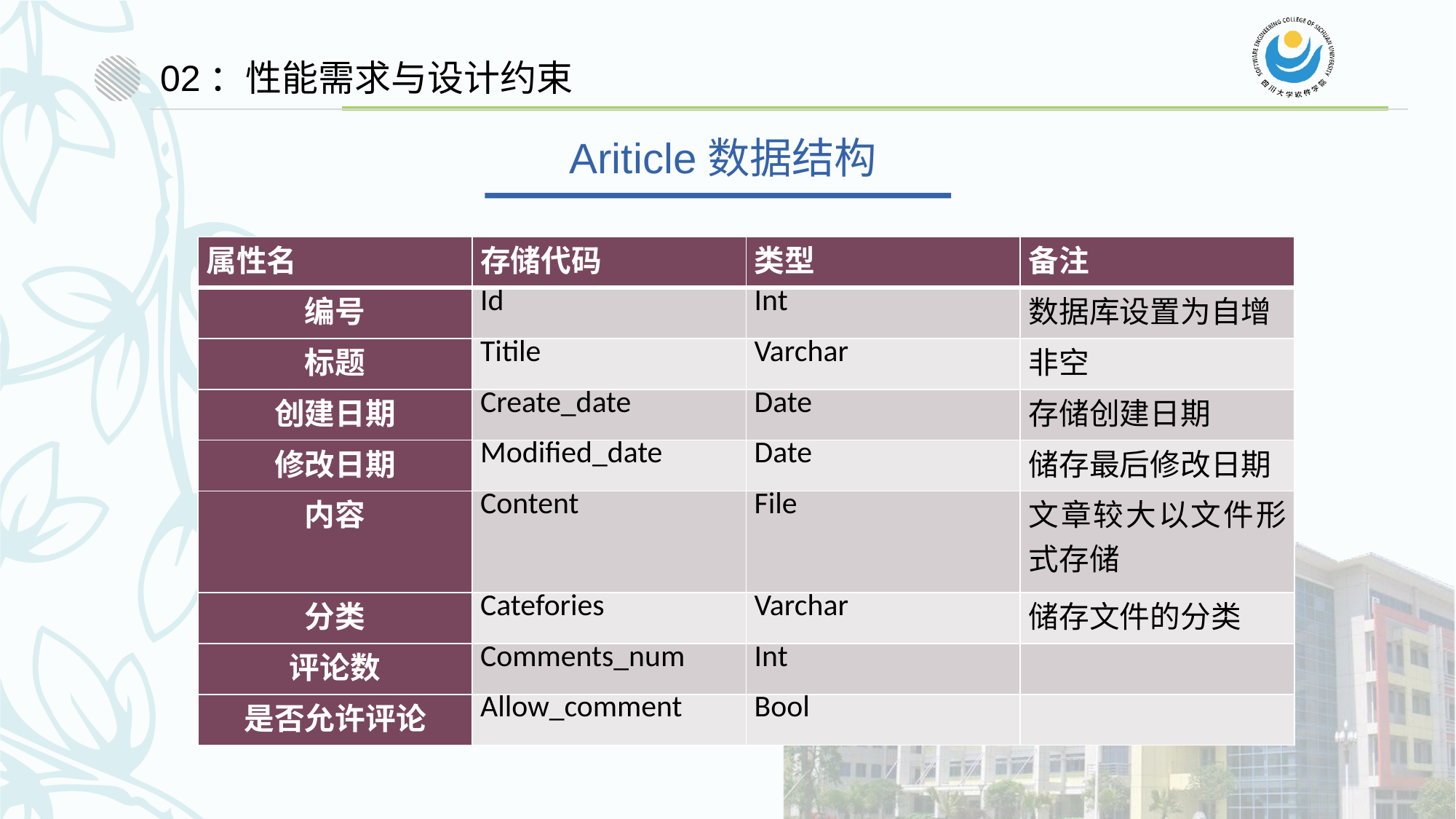

02：性能需求与设计约束

Ariticle数据结构

| 属性名 | 存储代码 | 类型 | 备注 |
| --- | --- | --- | --- |
| 编号 | Id | Int | 数据库设置为自增 |
| 标题 | Titile | Varchar | 非空 |
| 创建日期 | Create\_date | Date | 存储创建日期 |
| 修改日期 | Modified\_date | Date | 储存最后修改日期 |
| 内容 | Content | File | 文章较大以文件形式存储 |
| 分类 | Catefories | Varchar | 储存文件的分类 |
| 评论数 | Comments\_num | Int |  |
| 是否允许评论 | Allow\_comment | Bool |  |